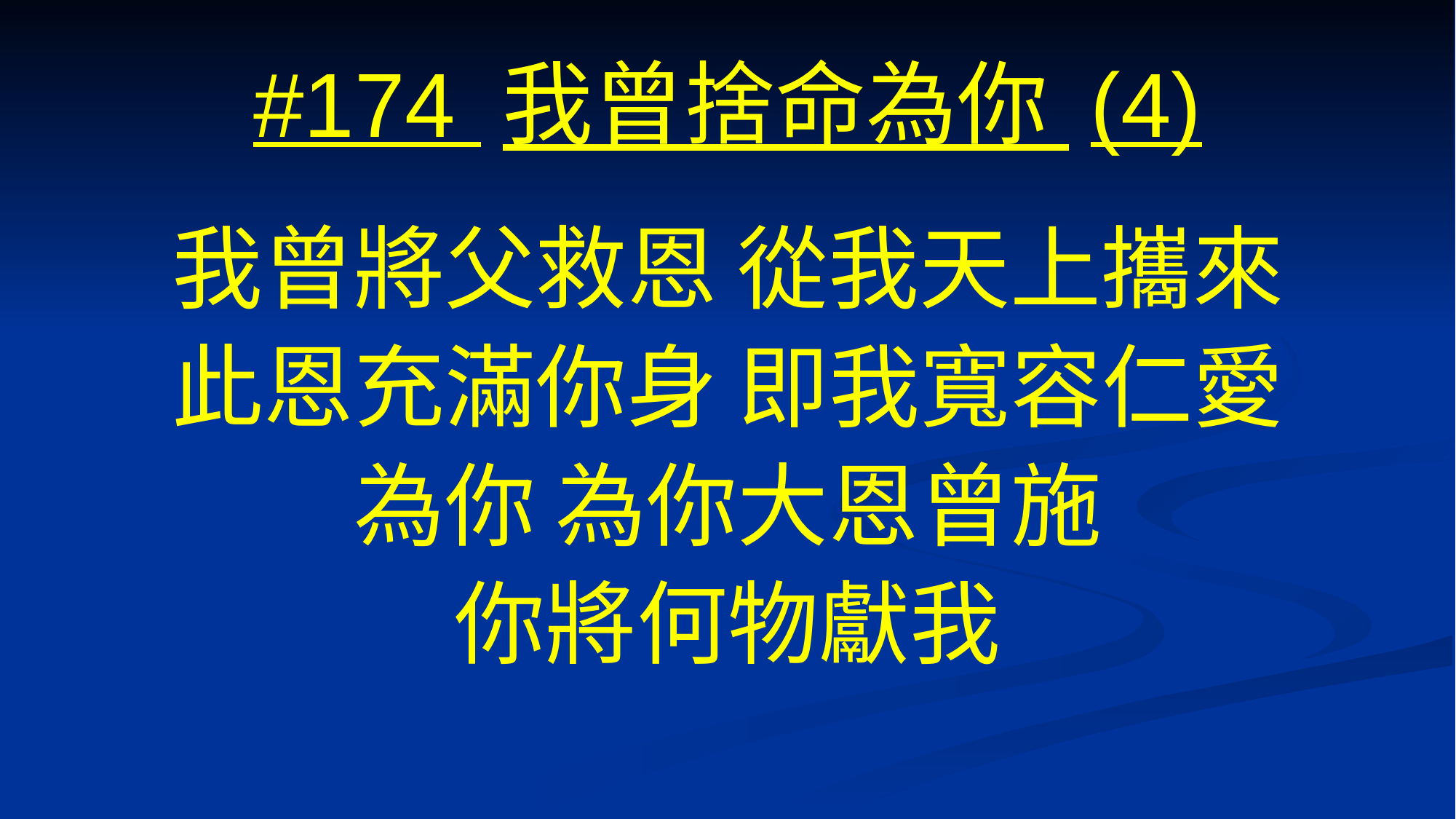

# #174 我曾捨命為你 (4)
我曾將父救恩 從我天上攜來
此恩充滿你身 即我寬容仁愛
為你 為你大恩曾施
你將何物獻我